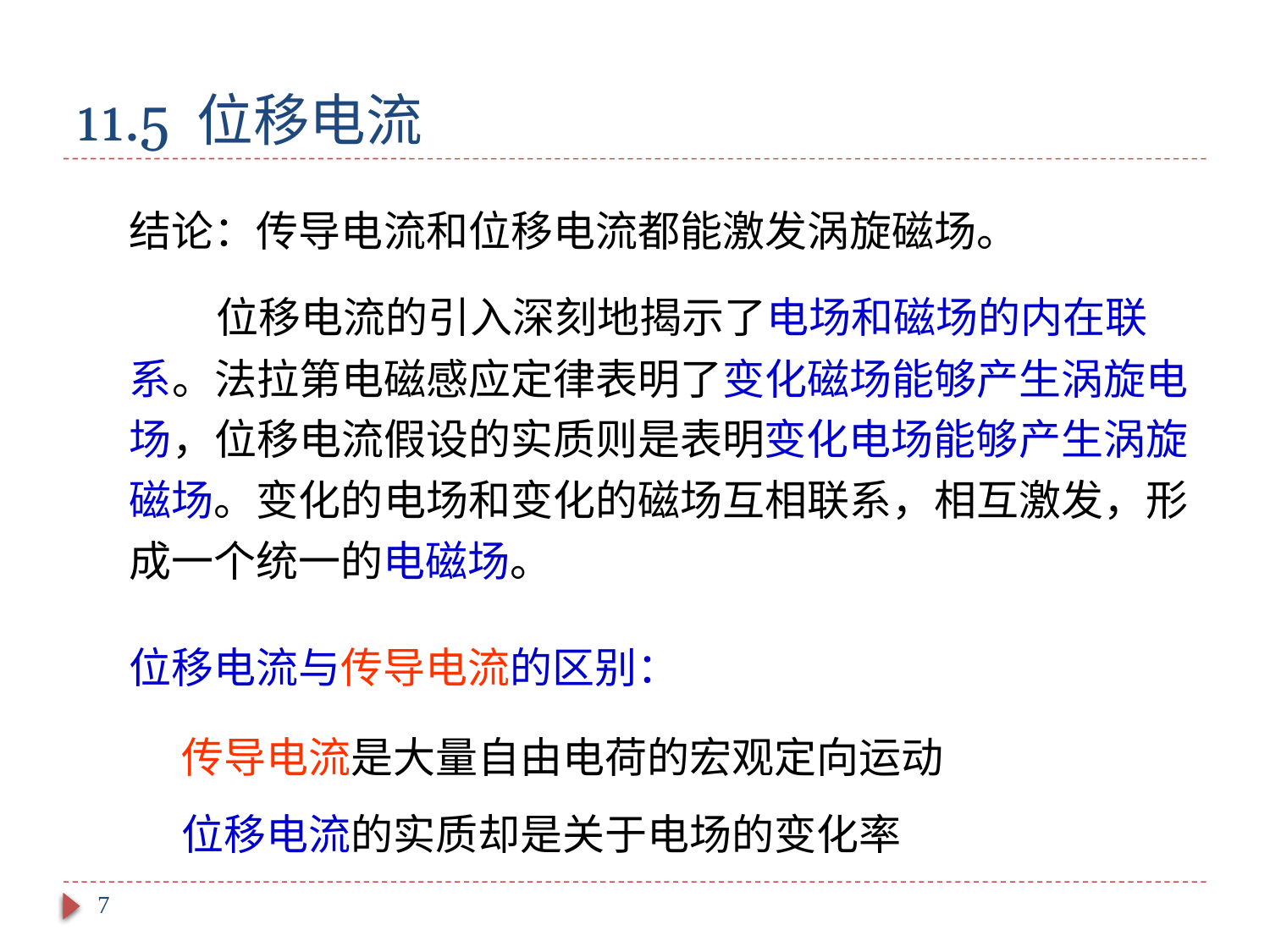

# 11.5 位移电流
结论：传导电流和位移电流都能激发涡旋磁场。
        位移电流的引入深刻地揭示了电场和磁场的内在联系。法拉第电磁感应定律表明了变化磁场能够产生涡旋电场，位移电流假设的实质则是表明变化电场能够产生涡旋磁场。变化的电场和变化的磁场互相联系，相互激发，形成一个统一的电磁场。
位移电流与传导电流的区别：
传导电流是大量自由电荷的宏观定向运动
位移电流的实质却是关于电场的变化率
7